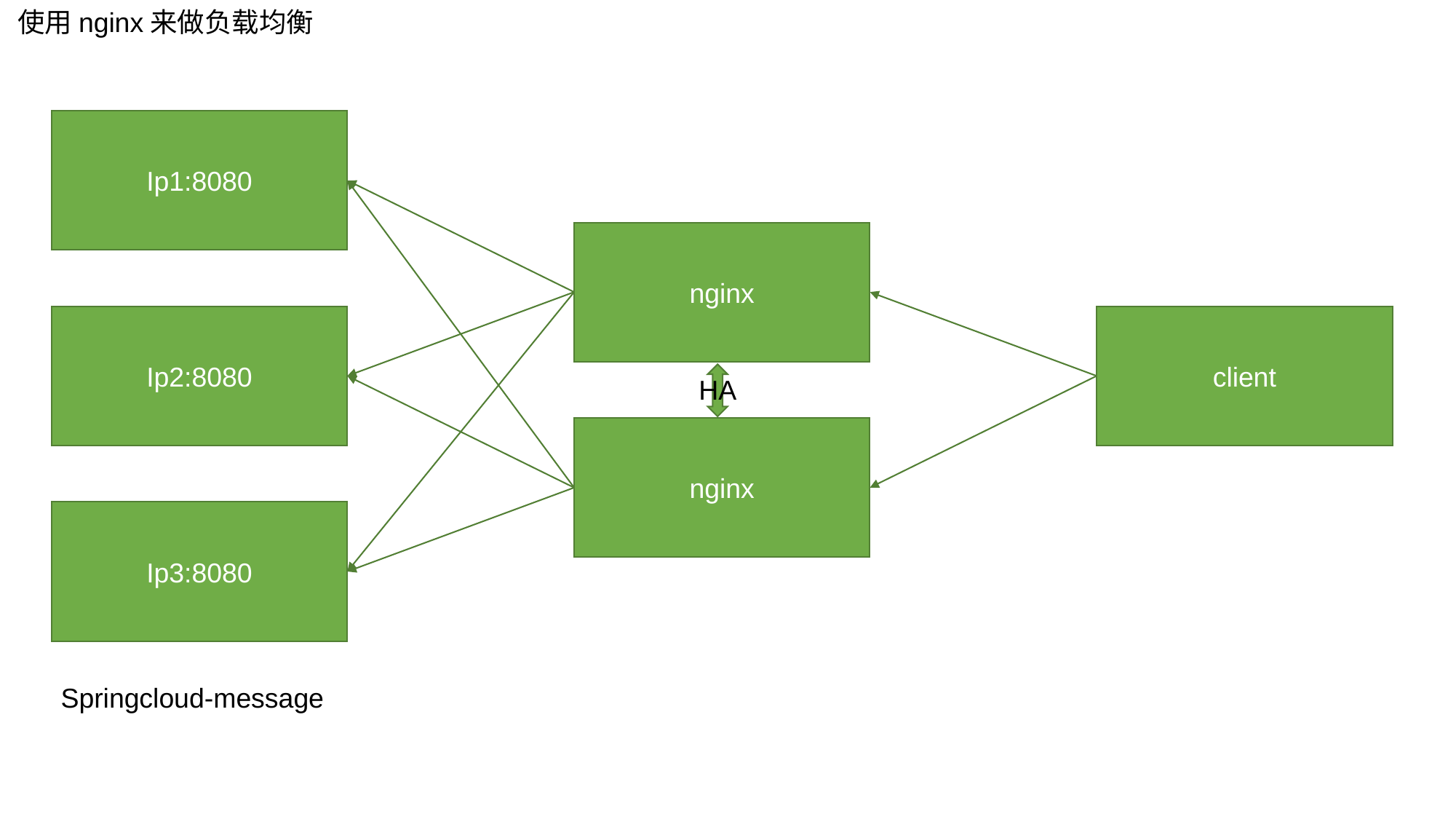

使用nginx来做负载均衡
Ip1:8080
nginx
Ip2:8080
client

HA
nginx
Ip3:8080
Springcloud-message